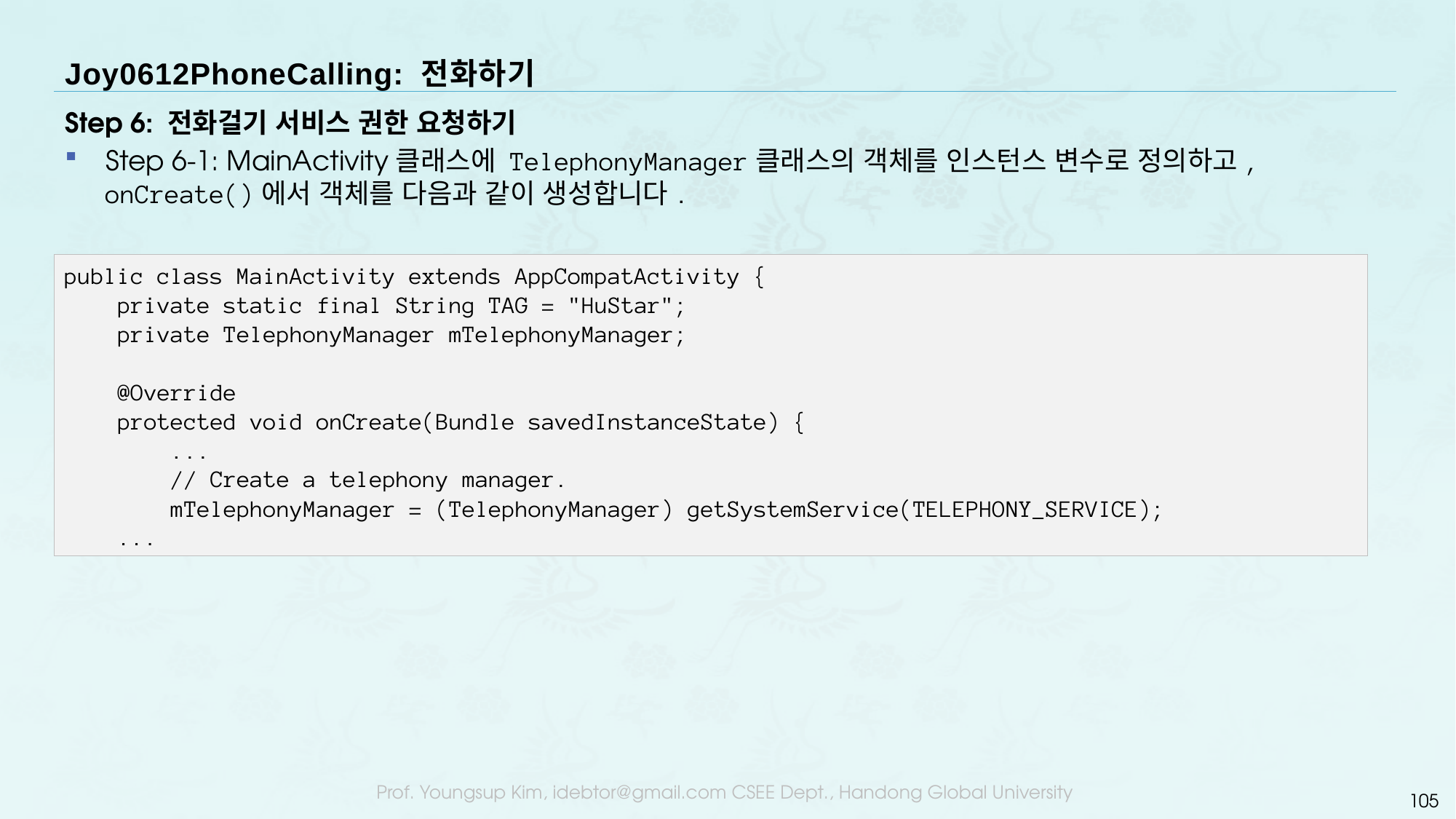

# Joy0612PhoneCalling: 전화하기
Step 6: 전화걸기 서비스 권한 요청하기
Step 6-1: MainActivity클래스에 TelephonyManager클래스의 객체를 인스턴스 변수로 정의하고, onCreate()에서 객체를 다음과 같이 생성합니다.

public class MainActivity extends AppCompatActivity {
    private static final String TAG = "HuStar";
    private TelephonyManager mTelephonyManager;

    @Override
    protected void onCreate(Bundle savedInstanceState) {
        ...
        // Create a telephony manager.
        mTelephonyManager = (TelephonyManager) getSystemService(TELEPHONY_SERVICE);
    ...
105